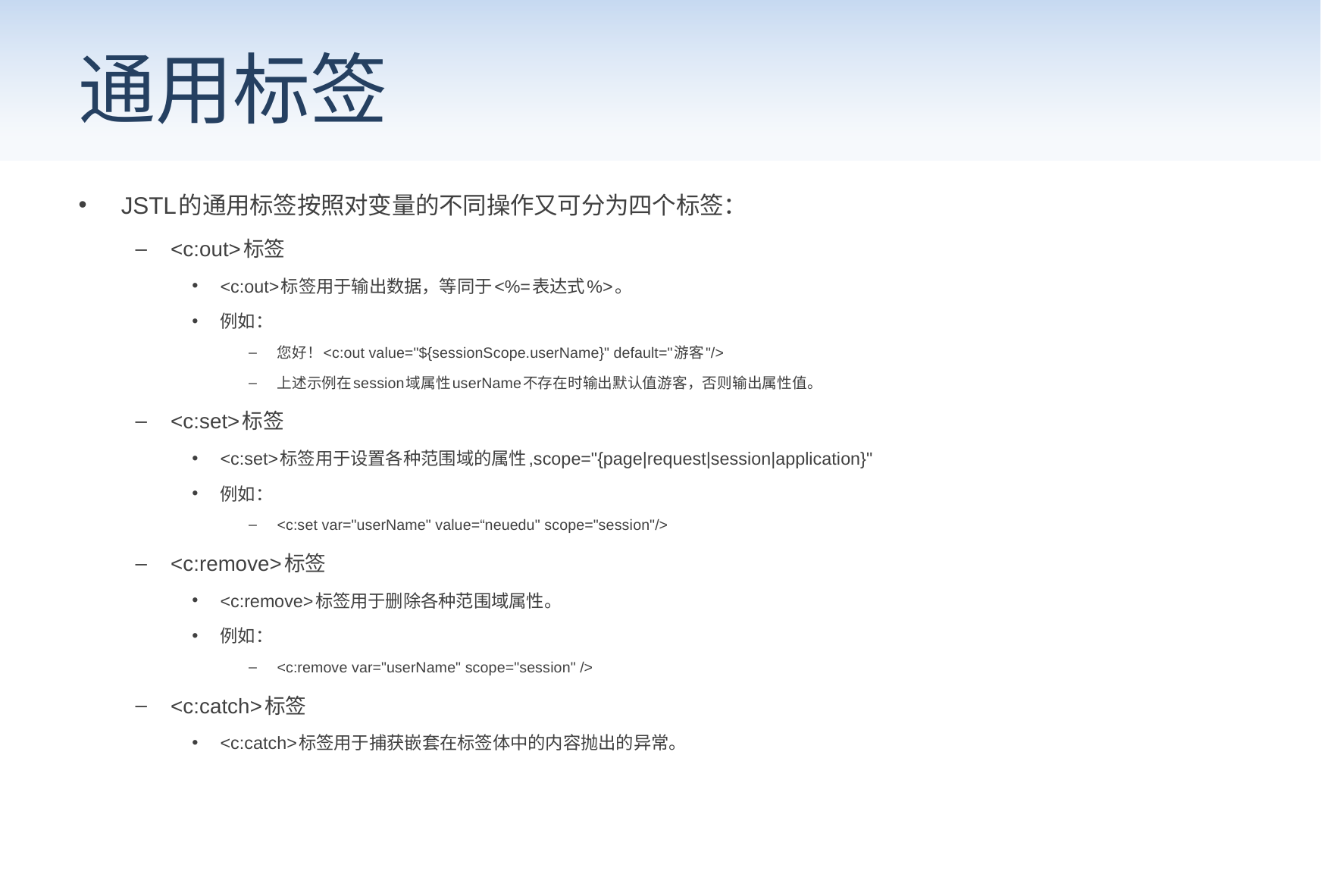

# 通用标签
JSTL的通用标签按照对变量的不同操作又可分为四个标签：
<c:out>标签
<c:out>标签用于输出数据，等同于<%=表达式%>。
例如：
您好！<c:out value="${sessionScope.userName}" default="游客"/>
上述示例在session域属性userName不存在时输出默认值游客，否则输出属性值。
<c:set>标签
<c:set>标签用于设置各种范围域的属性,scope="{page|request|session|application}"
例如：
<c:set var="userName" value=“neuedu" scope="session"/>
<c:remove>标签
<c:remove>标签用于删除各种范围域属性。
例如：
<c:remove var="userName" scope="session" />
<c:catch>标签
<c:catch>标签用于捕获嵌套在标签体中的内容抛出的异常。